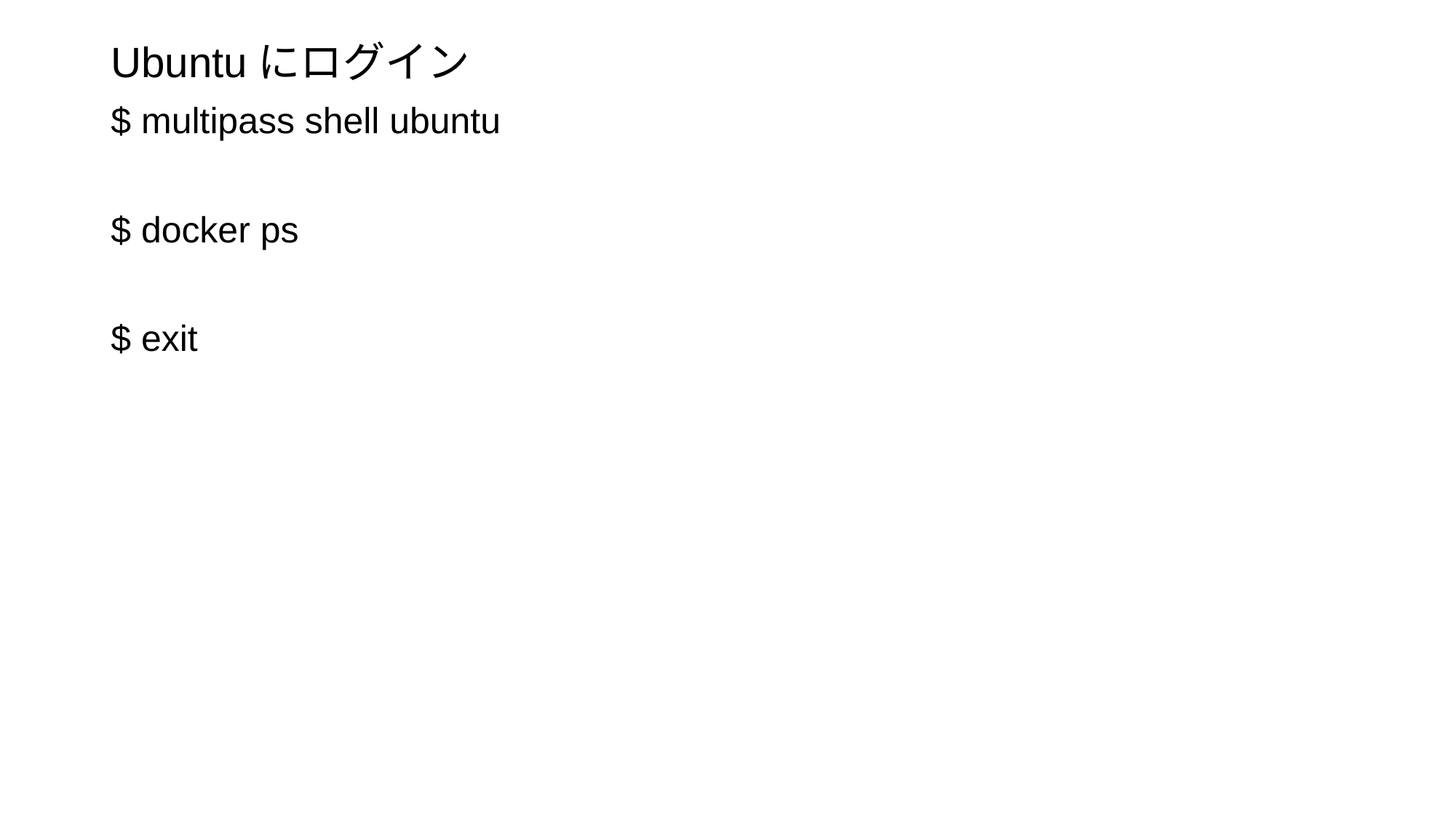

Ubuntuにログイン
$ multipass shell ubuntu

$ docker ps

$ exit